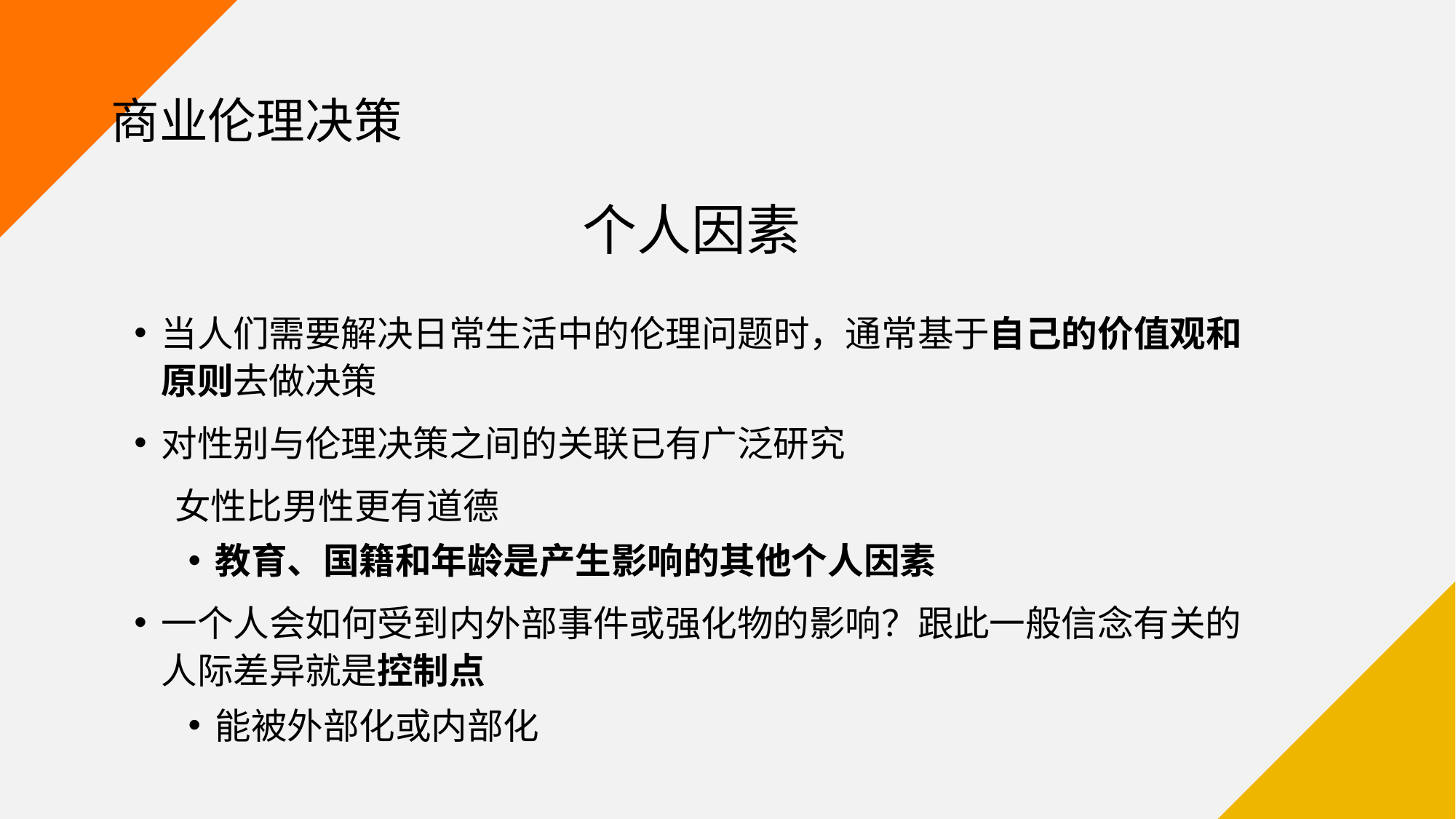

# 商业伦理决策
个人因素
当人们需要解决日常生活中的伦理问题时，通常基于自己的价值观和原则去做决策
对性别与伦理决策之间的关联已有广泛研究
    女性比男性更有道德
教育、国籍和年龄是产生影响的其他个人因素
一个人会如何受到内外部事件或强化物的影响？跟此一般信念有关的人际差异就是控制点
能被外部化或内部化